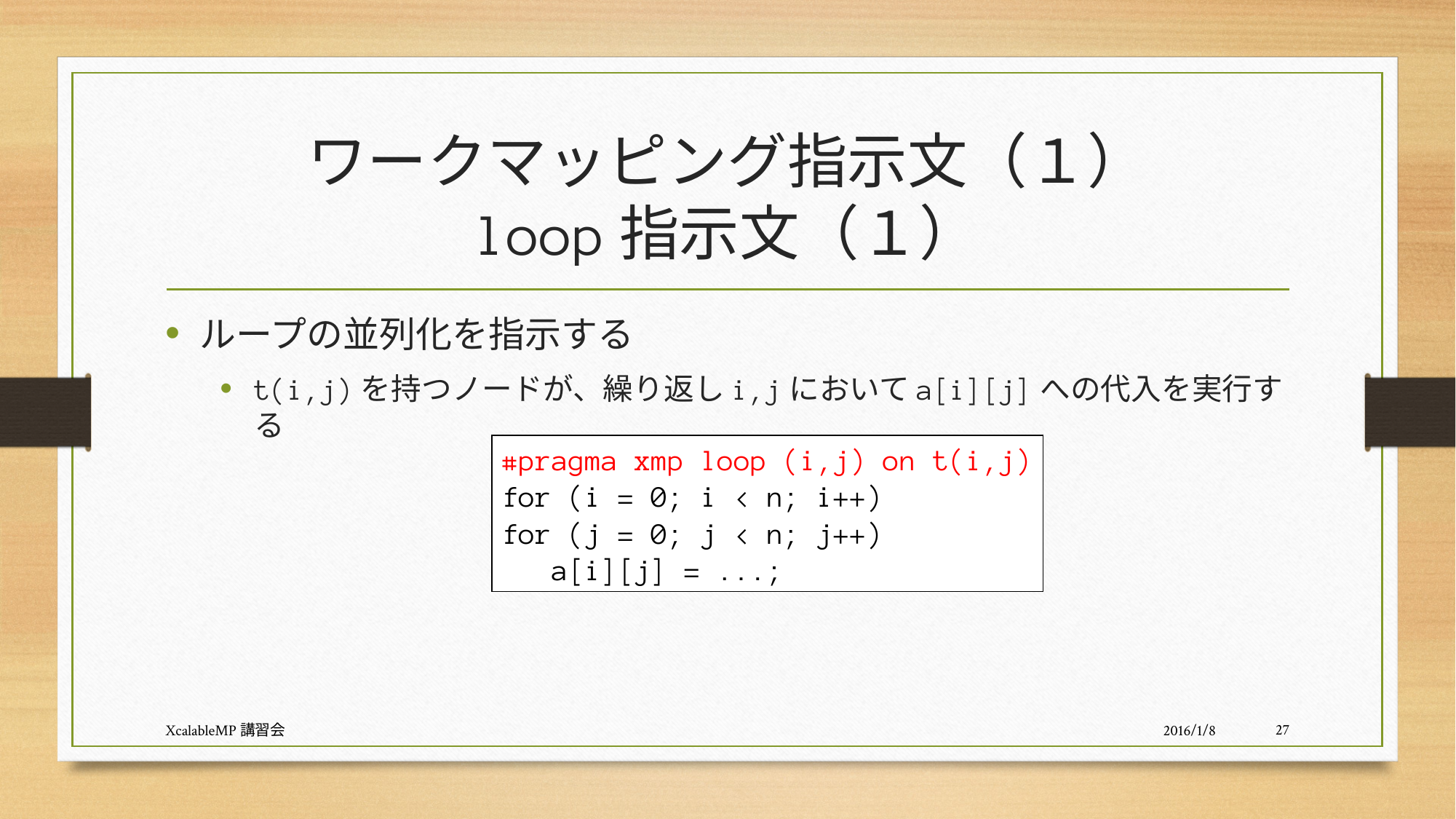

# ワークマッピング指示文（１） loop指示文（１）
ループの並列化を指示する
t(i,j)を持つノードが、繰り返しi,jにおいてa[i][j]への代入を実行する
#pragma xmp loop (i,j) on t(i,j)
for (i = 0; i < n; i++)
for (j = 0; j < n; j++)
   a[i][j] = ...;
XcalableMP講習会
2016/1/8
27